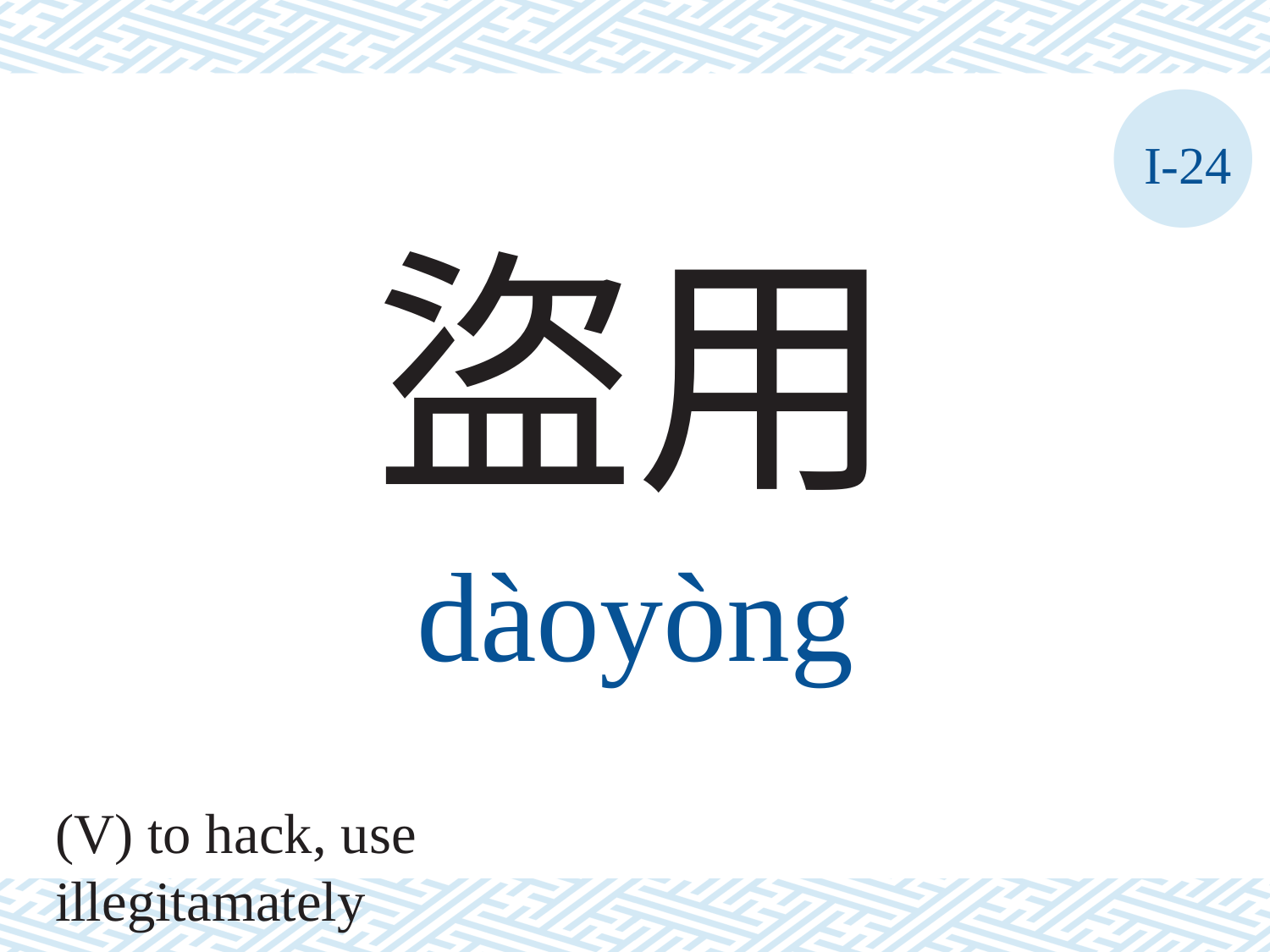

I-24
盜用
dàoyòng
(V) to hack, use illegitamately